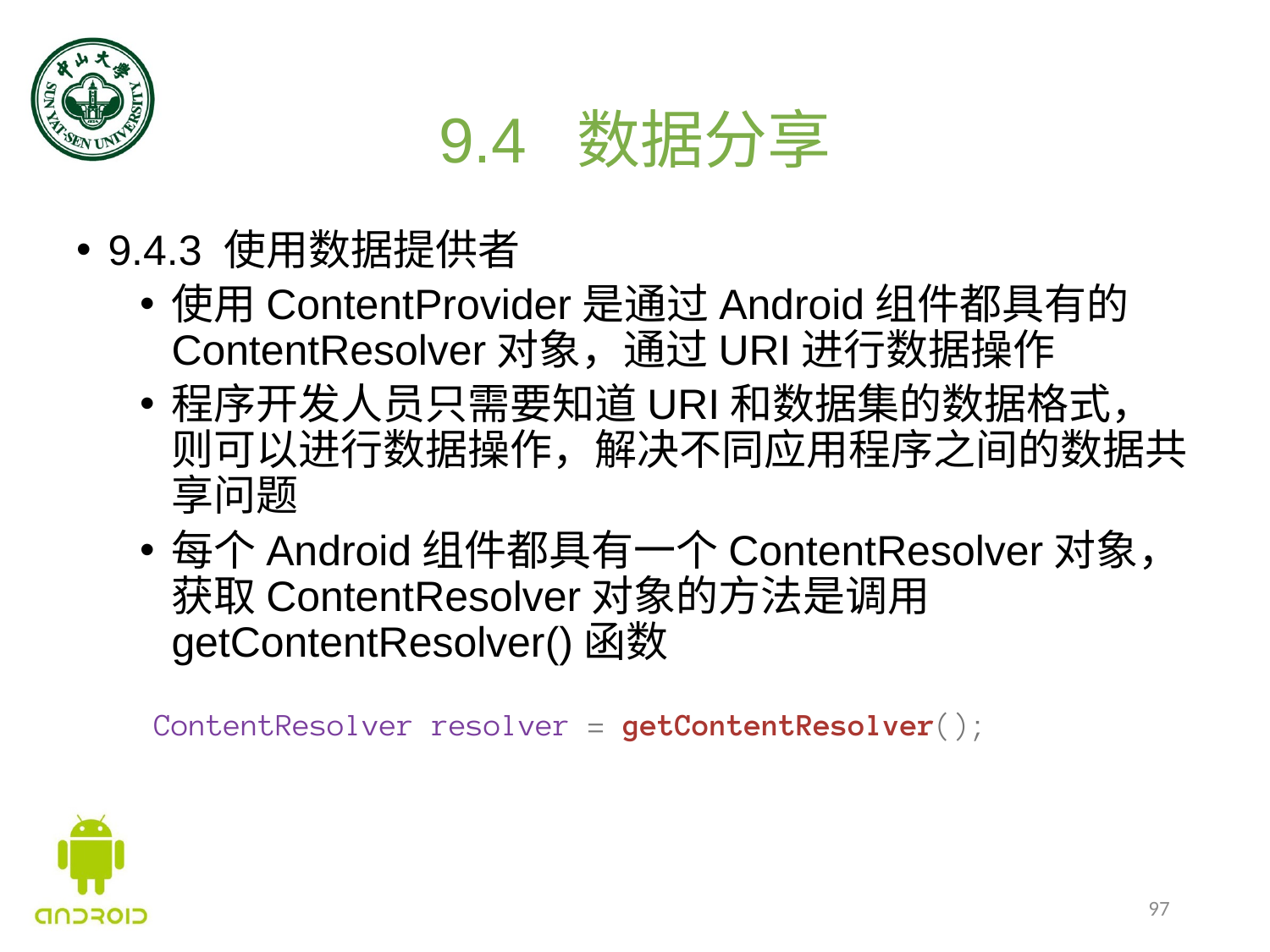

# 9.4  数据分享
9.4.3 使用数据提供者
使用ContentProvider是通过Android组件都具有的ContentResolver对象，通过URI进行数据操作
程序开发人员只需要知道URI和数据集的数据格式，则可以进行数据操作，解决不同应用程序之间的数据共享问题
每个Android组件都具有一个ContentResolver对象，获取ContentResolver对象的方法是调用getContentResolver()函数
ContentResolver resolver = getContentResolver();
97